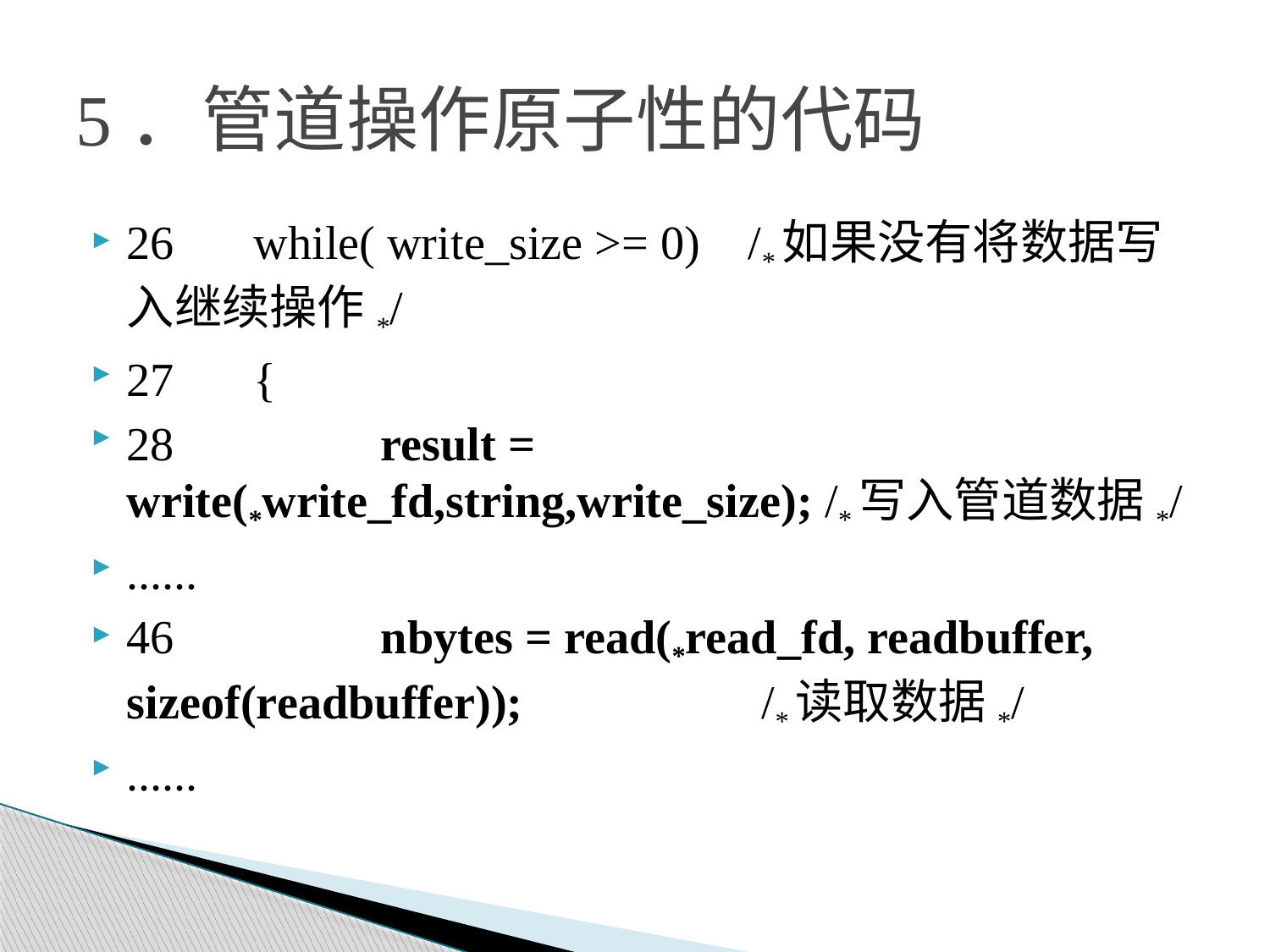

# 5．管道操作原子性的代码
26	while( write_size >= 0)    /*如果没有将数据写入继续操作*/
27	{
28		result = write(*write_fd,string,write_size); /*写入管道数据*/
......
46		nbytes = read(*read_fd, readbuffer, sizeof(readbuffer));		/*读取数据*/
......